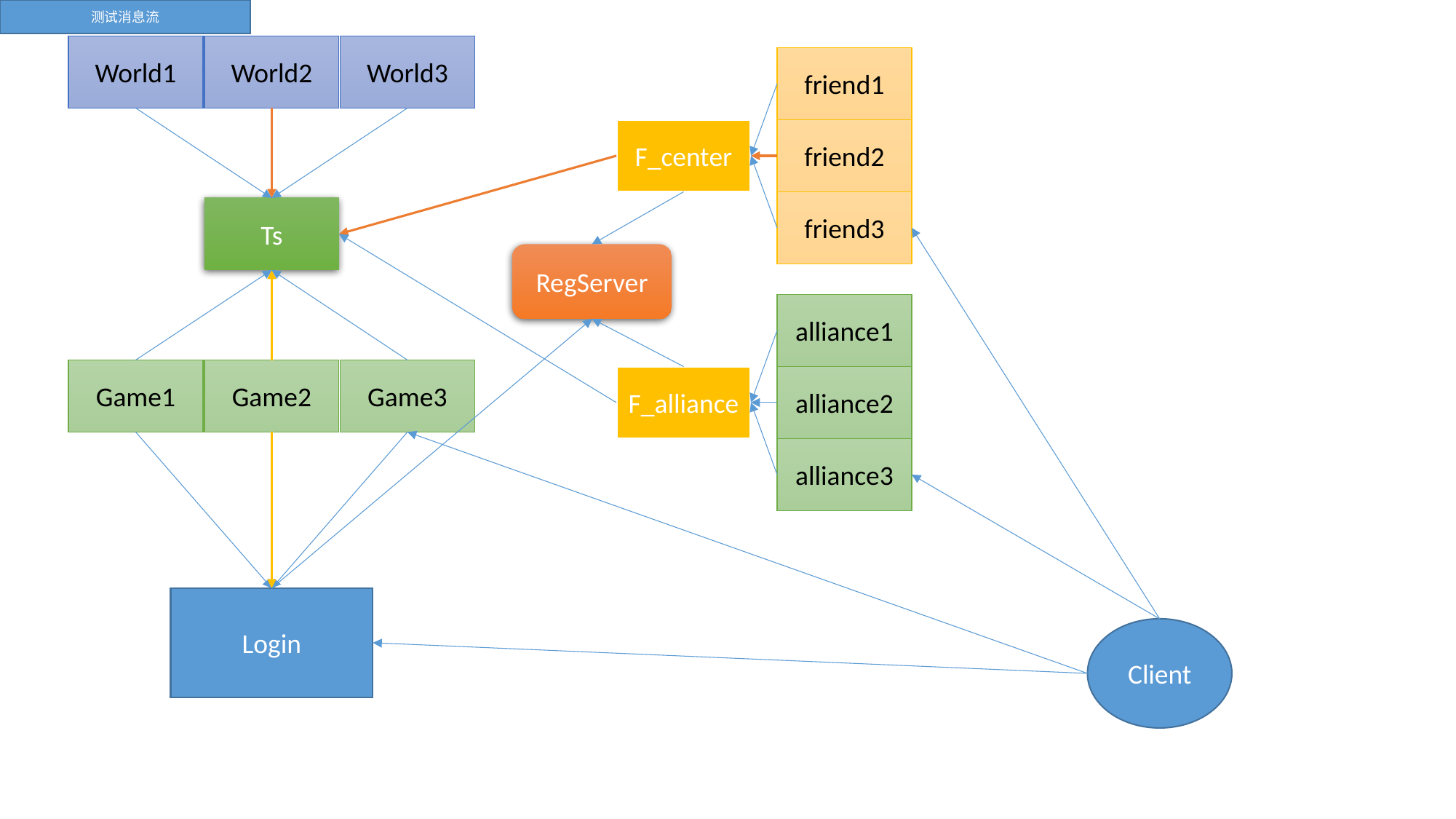

测试消息流
World1
World2
World3
friend1
F_center
friend2
friend3
Ts
RegServer
alliance1
Game1
Game2
Game3
F_alliance
alliance2
alliance3
Login
Client